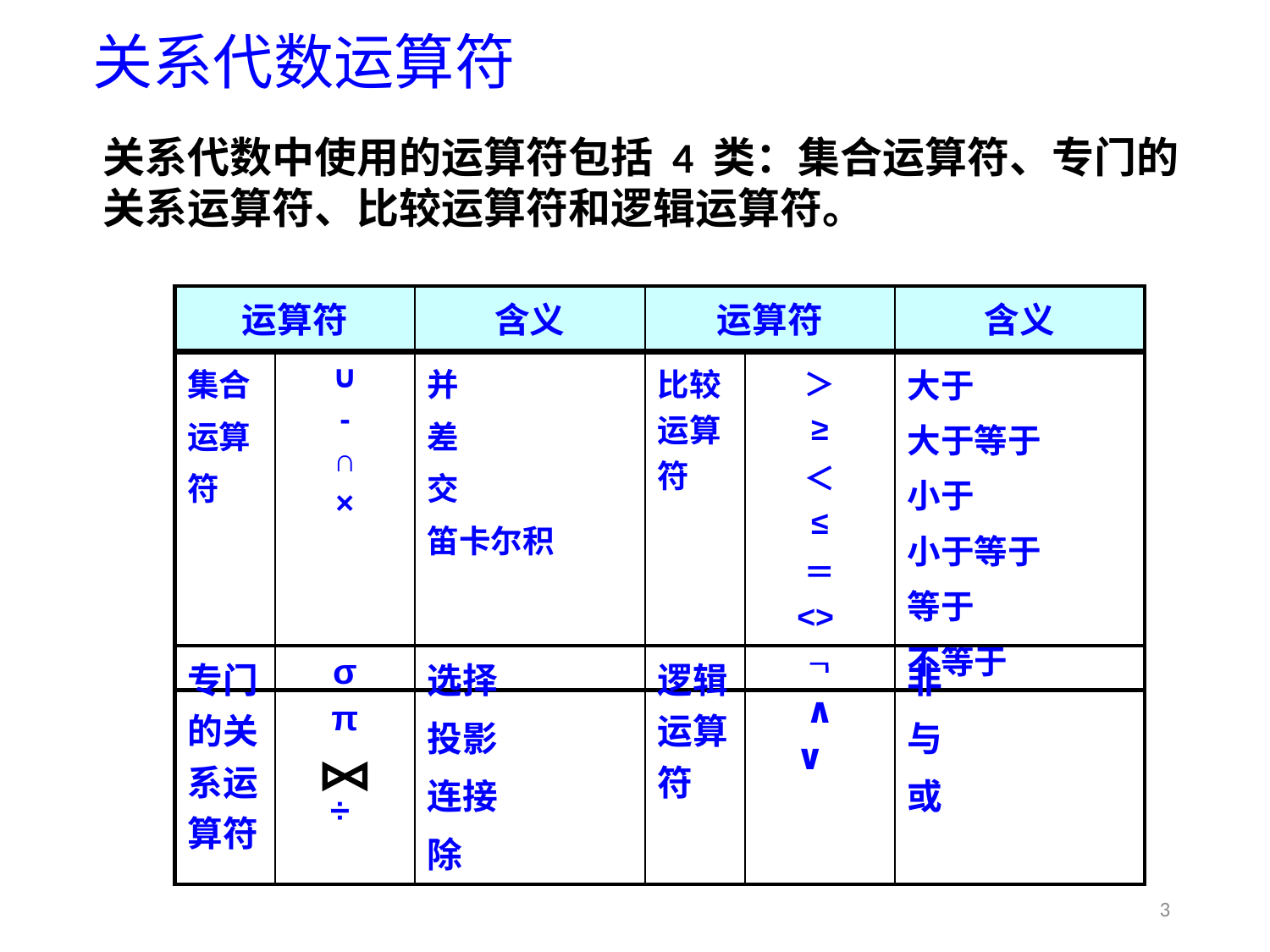

# 关系代数运算符
关系代数中使用的运算符包括 4 类：集合运算符、专门的关系运算符、比较运算符和逻辑运算符。
| 运算符 | 含义 | 运算符 | 含义 |
| --- | --- | --- | --- |
| 集合 运算 符 | ∪ - ∩ × | 并 差 交 笛卡尔积 | 比较运算符 | ＞ ≥ ＜ ≤ ＝ <> | 大于 大于等于 小于 小于等于 等于 不等于 |
| --- | --- | --- | --- | --- | --- |
| 专门的关系运算符 | σ π   ÷ | 选择 投影 连接 除 | 逻辑运算符 | ¬ ∧ ∨ | 非 与 或 |
| --- | --- | --- | --- | --- | --- |

3